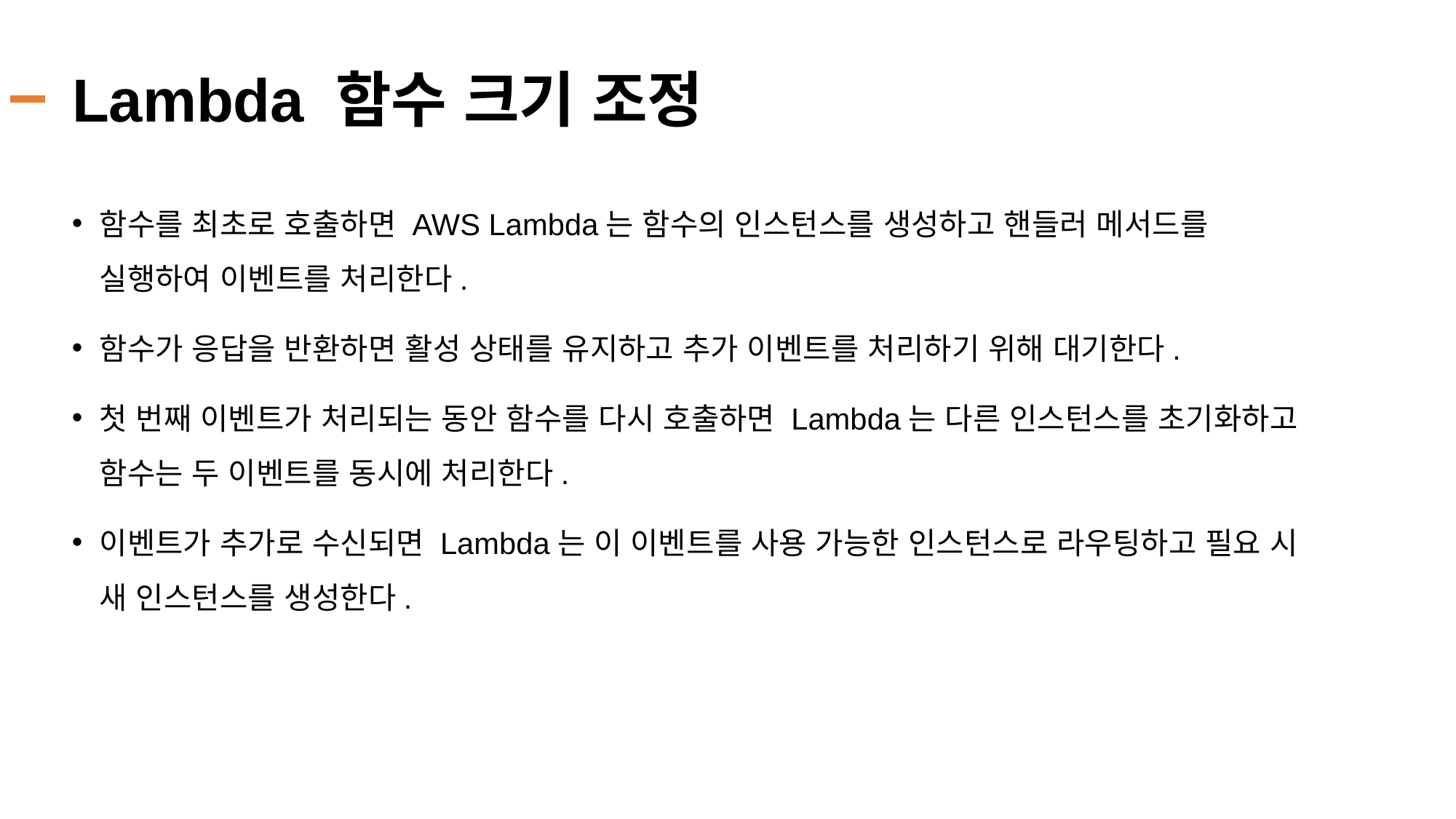

# Lambda 함수 크기 조정

함수를 최초로 호출하면 AWS Lambda는 함수의 인스턴스를 생성하고 핸들러 메서드를 실행하여 이벤트를 처리한다.
함수가 응답을 반환하면 활성 상태를 유지하고 추가 이벤트를 처리하기 위해 대기한다.
첫 번째 이벤트가 처리되는 동안 함수를 다시 호출하면 Lambda는 다른 인스턴스를 초기화하고 함수는 두 이벤트를 동시에 처리한다.
이벤트가 추가로 수신되면 Lambda는 이 이벤트를 사용 가능한 인스턴스로 라우팅하고 필요 시 새 인스턴스를 생성한다.